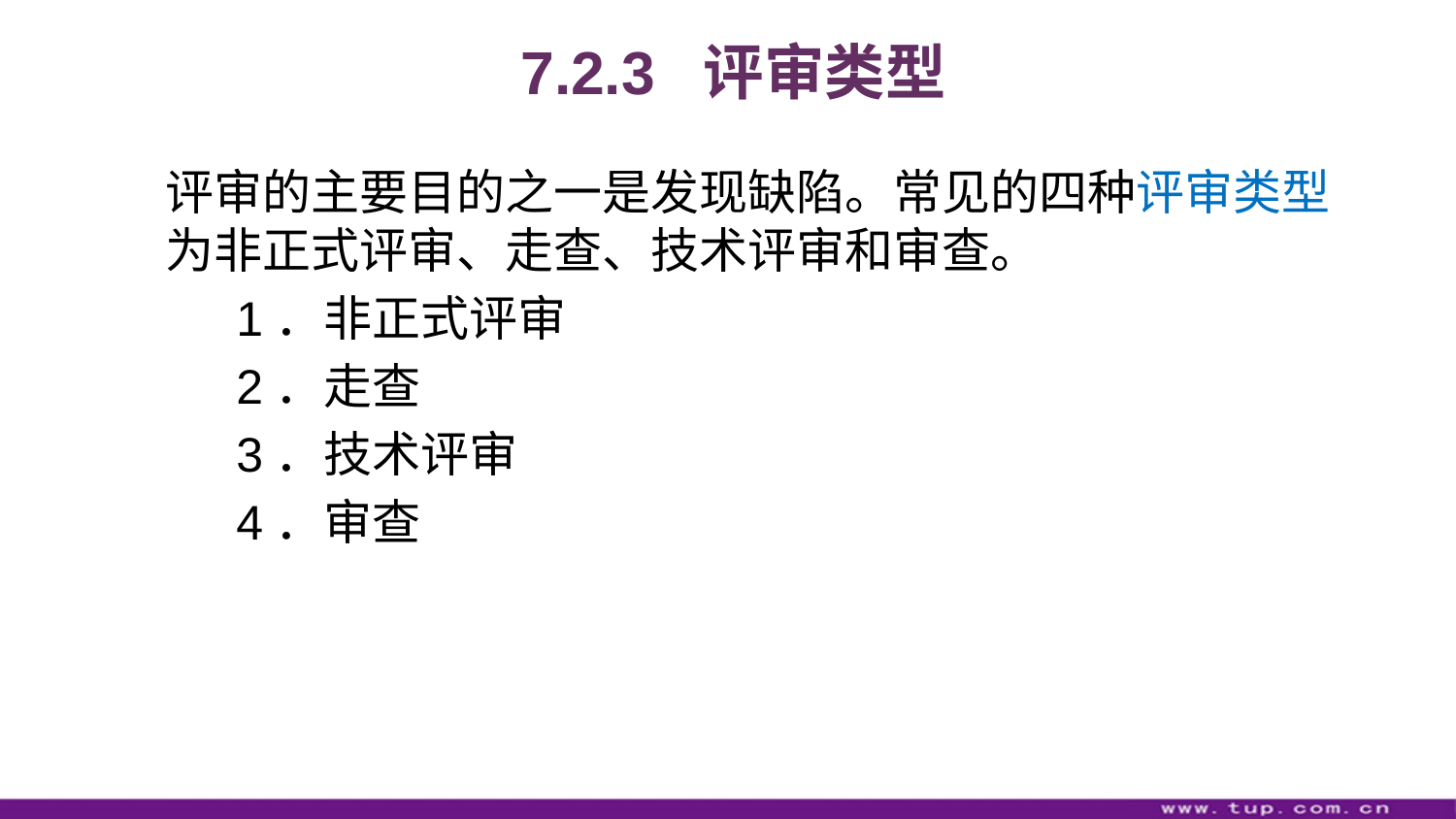

7.2.3  评审类型
评审的主要目的之一是发现缺陷。常见的四种评审类型为非正式评审、走查、技术评审和审查。
1．非正式评审
2．走查
3．技术评审
4．审查